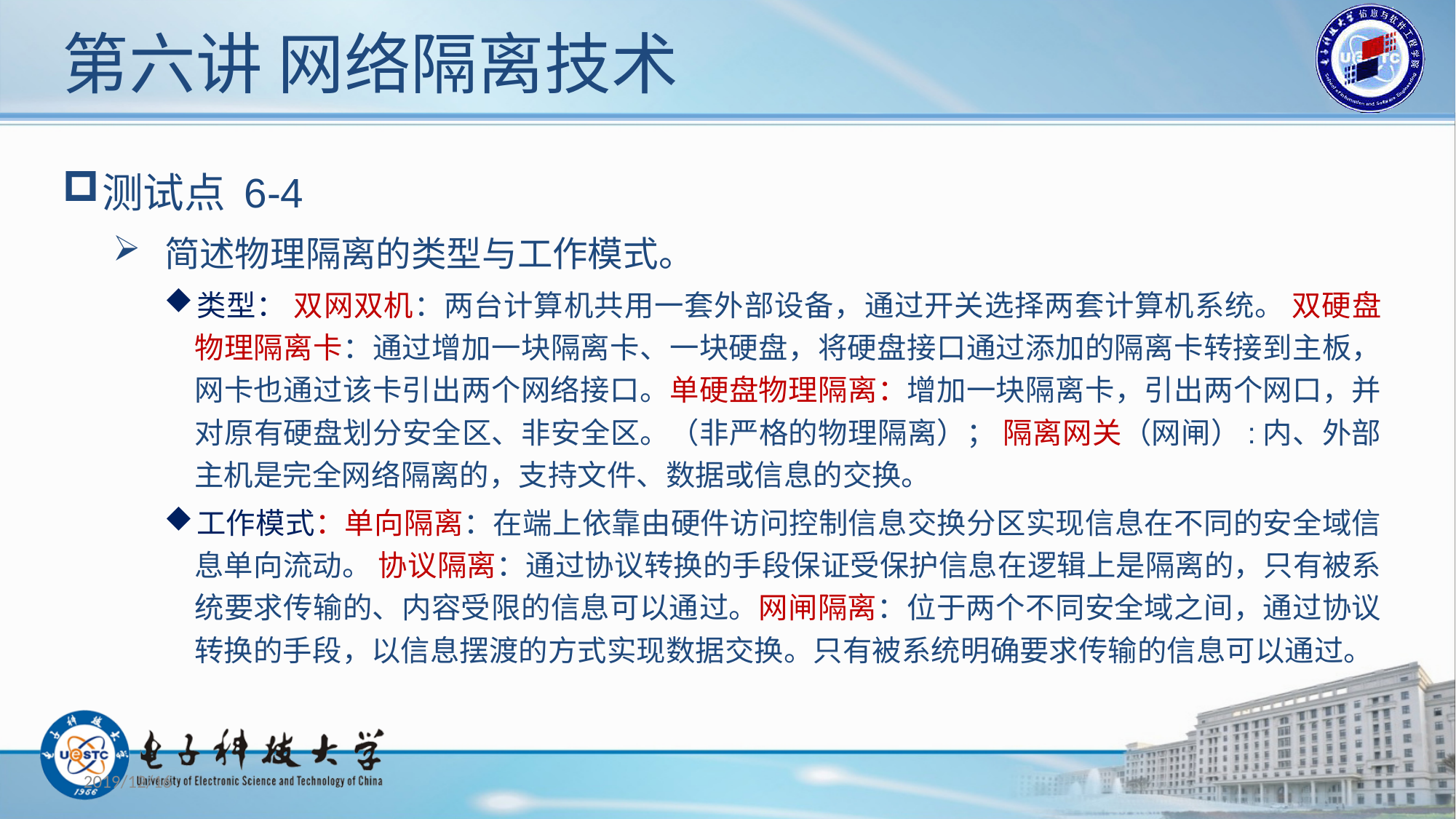

# 第六讲 网络隔离技术
测试点 6-4
 简述物理隔离的类型与工作模式。
类型： 双网双机：两台计算机共用一套外部设备，通过开关选择两套计算机系统。 双硬盘物理隔离卡：通过增加一块隔离卡、一块硬盘，将硬盘接口通过添加的隔离卡转接到主板，网卡也通过该卡引出两个网络接口。单硬盘物理隔离：增加一块隔离卡，引出两个网口，并对原有硬盘划分安全区、非安全区。（非严格的物理隔离）； 隔离网关（网闸）:内、外部主机是完全网络隔离的，支持文件、数据或信息的交换。
工作模式：单向隔离：在端上依靠由硬件访问控制信息交换分区实现信息在不同的安全域信息单向流动。 协议隔离：通过协议转换的手段保证受保护信息在逻辑上是隔离的，只有被系统要求传输的、内容受限的信息可以通过。网闸隔离：位于两个不同安全域之间，通过协议转换的手段，以信息摆渡的方式实现数据交换。只有被系统明确要求传输的信息可以通过。

2019/12/16